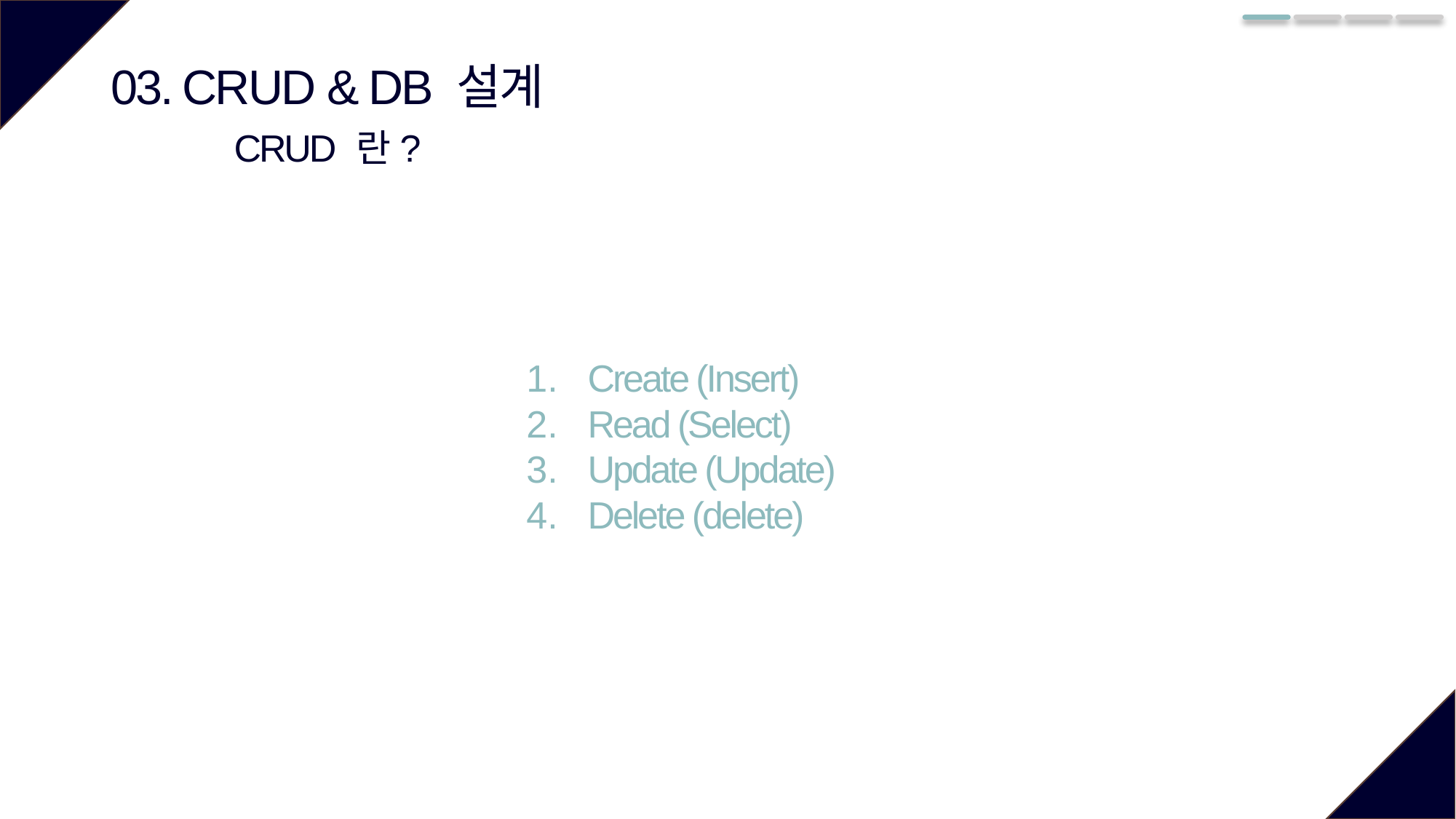

03. CRUD & DB 설계
CRUD 란?
Create (Insert)
Read (Select)
Update (Update)
Delete (delete)